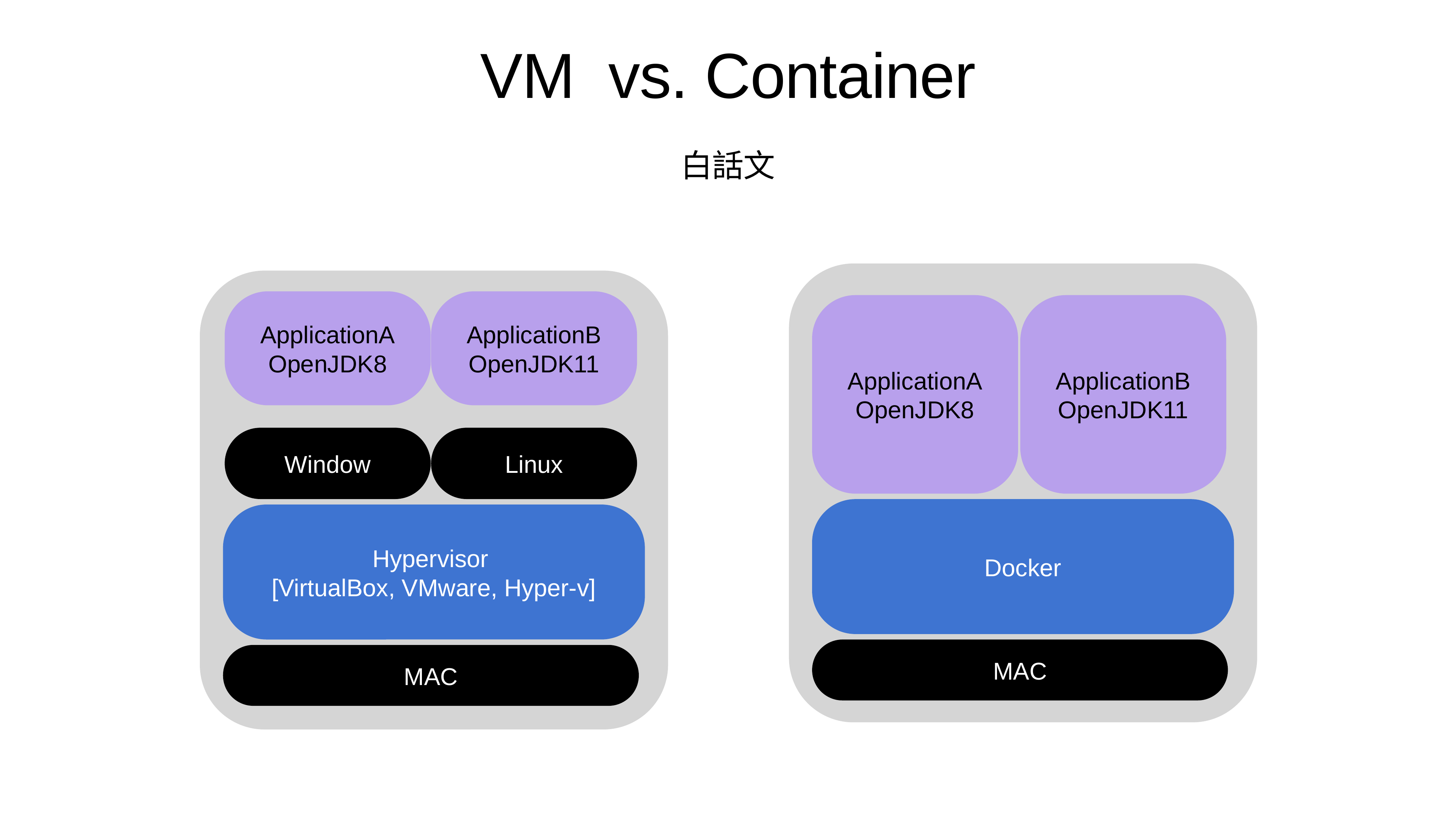

# VM  vs. Container
白話文

ApplicationA
OpenJDK8
ApplicationB
OpenJDK11
Docker
MAC

ApplicationA
OpenJDK8
ApplicationB
OpenJDK11
Window
Linux
Hypervisor
[VirtualBox, VMware, Hyper-v]
MAC